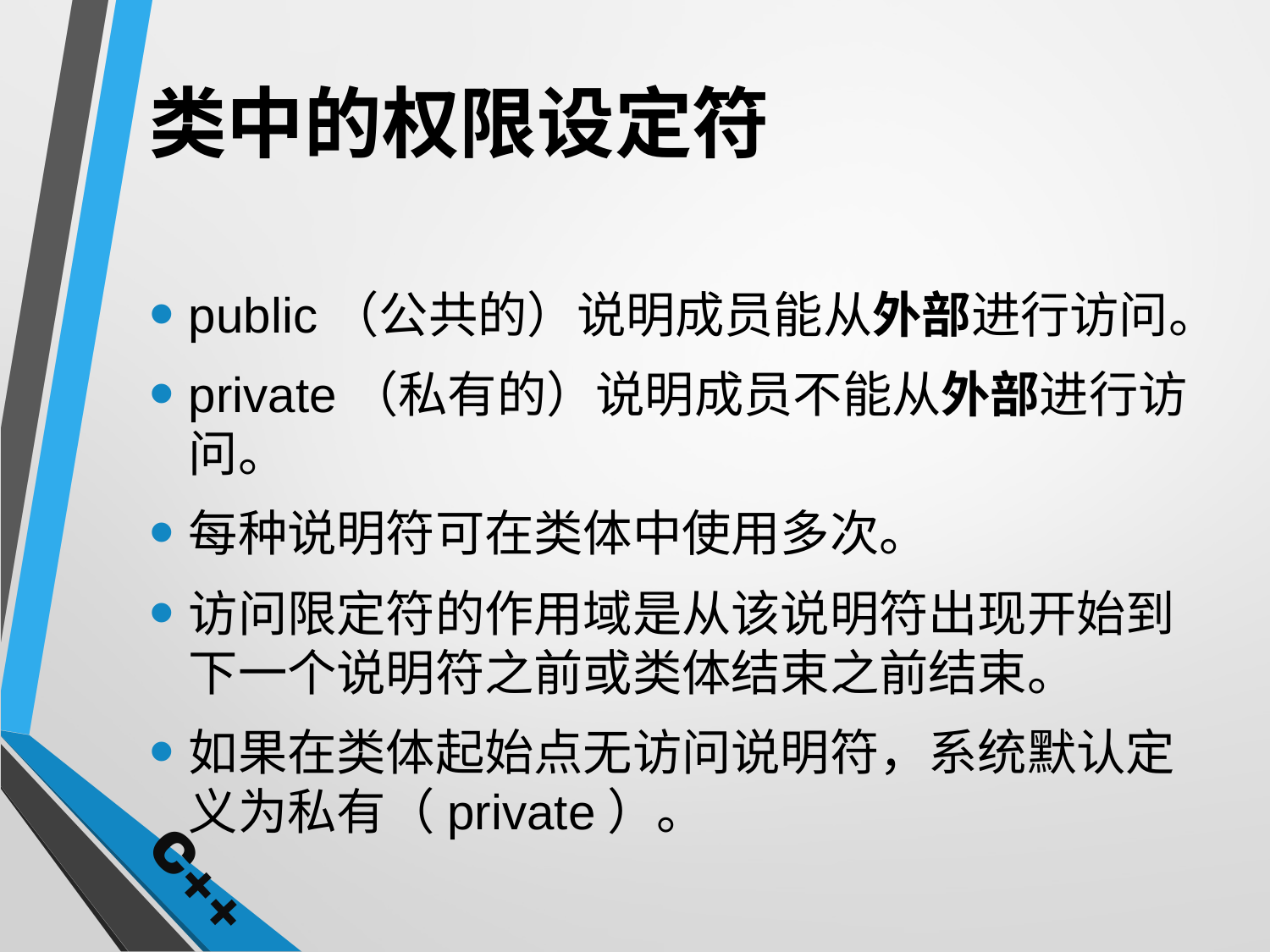

# 类中的权限设定符
public（公共的）说明成员能从外部进行访问。
private（私有的）说明成员不能从外部进行访问。
每种说明符可在类体中使用多次。
访问限定符的作用域是从该说明符出现开始到下一个说明符之前或类体结束之前结束。
如果在类体起始点无访问说明符，系统默认定义为私有（private）。